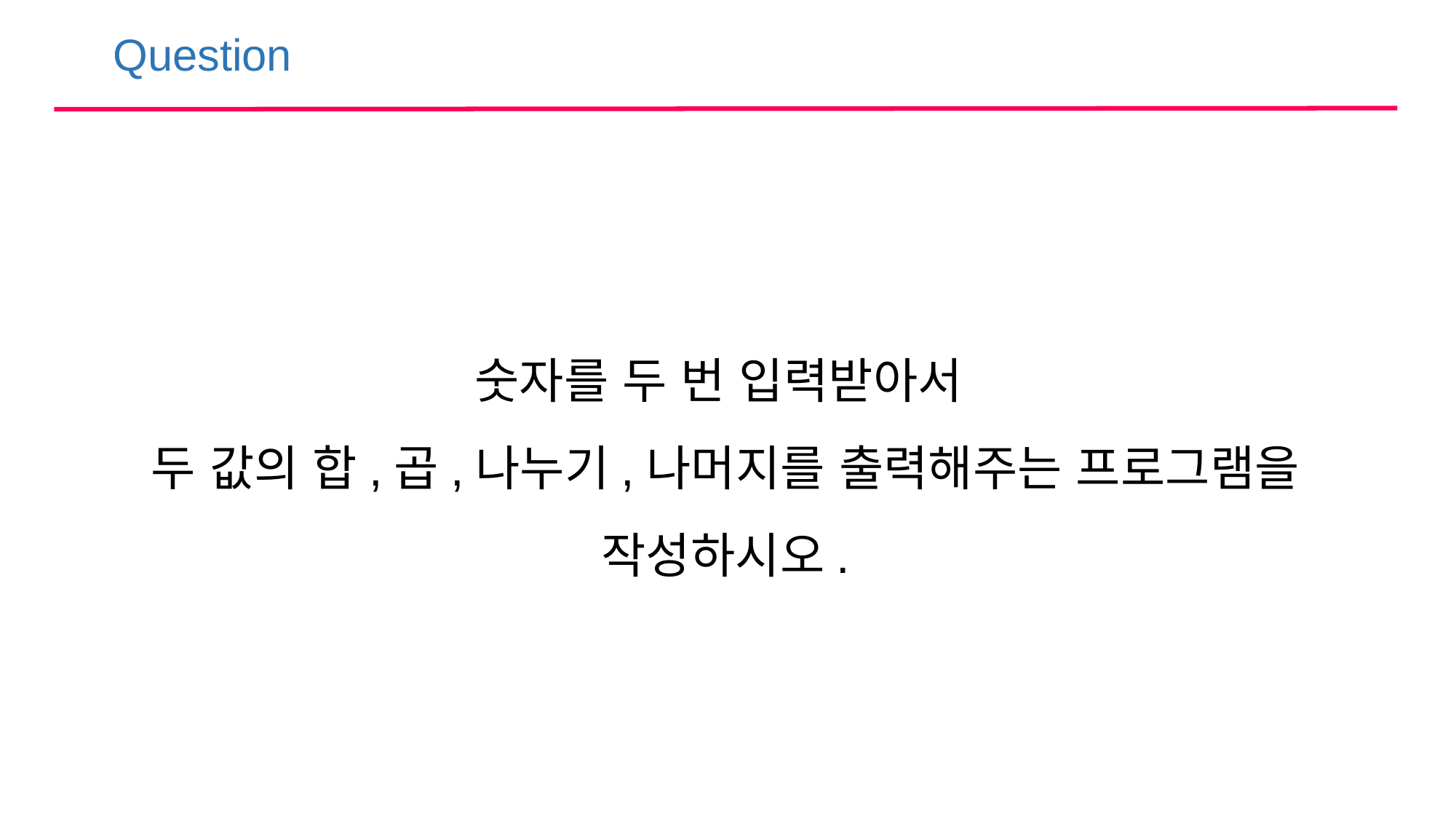

Question
숫자를 두 번 입력받아서
두 값의 합,곱,나누기,나머지를 출력해주는 프로그램을 작성하시오.